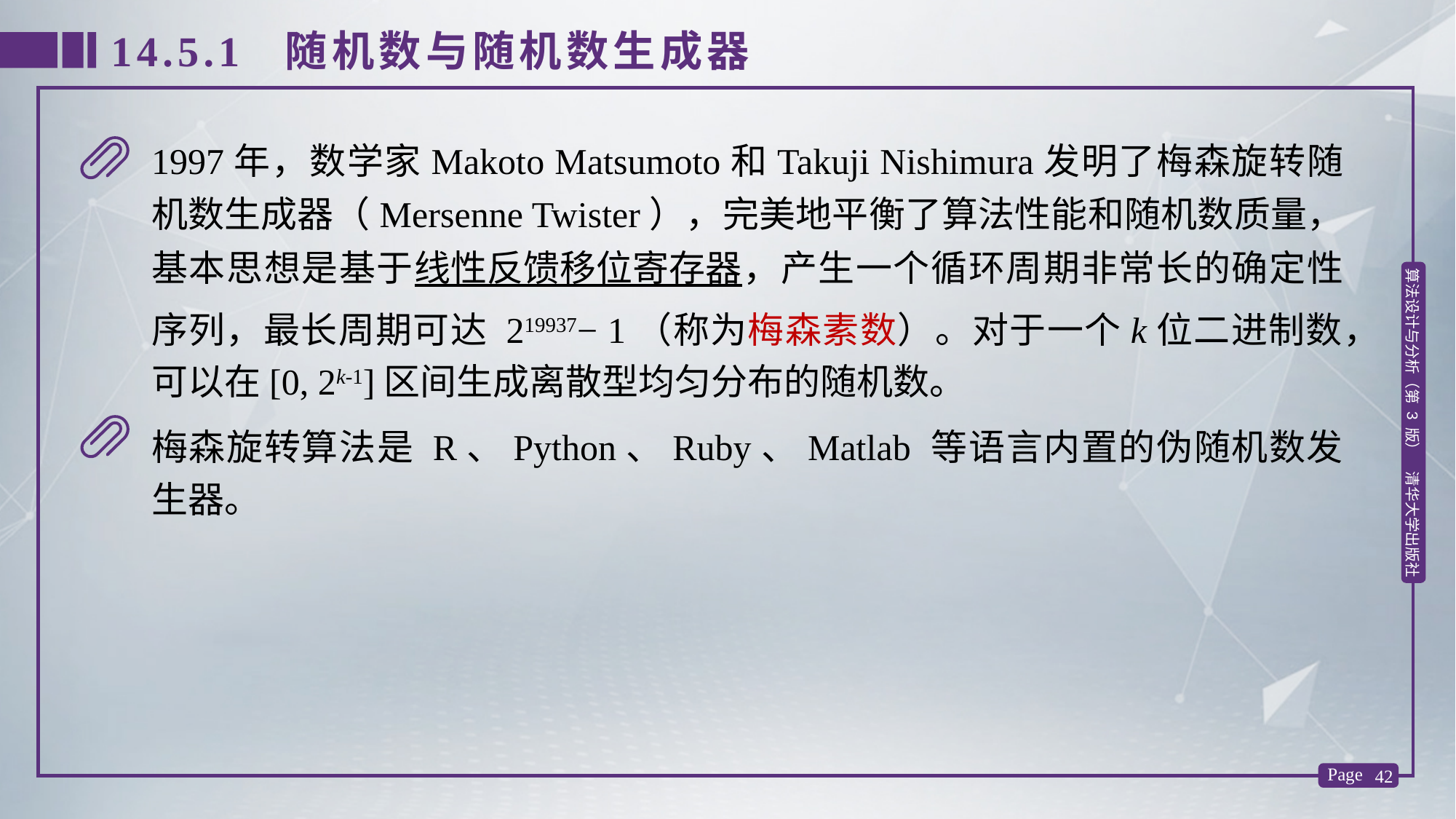

14.5.1  随机数与随机数生成器
1997年，数学家Makoto Matsumoto和Takuji Nishimura发明了梅森旋转随机数生成器（Mersenne Twister），完美地平衡了算法性能和随机数质量，基本思想是基于线性反馈移位寄存器，产生一个循环周期非常长的确定性序列，最长周期可达 219937− 1（称为梅森素数）。对于一个k位二进制数，可以在[0, 2k-1]区间生成离散型均匀分布的随机数。

梅森旋转算法是 R、Python、Ruby、Matlab 等语言内置的伪随机数发生器。